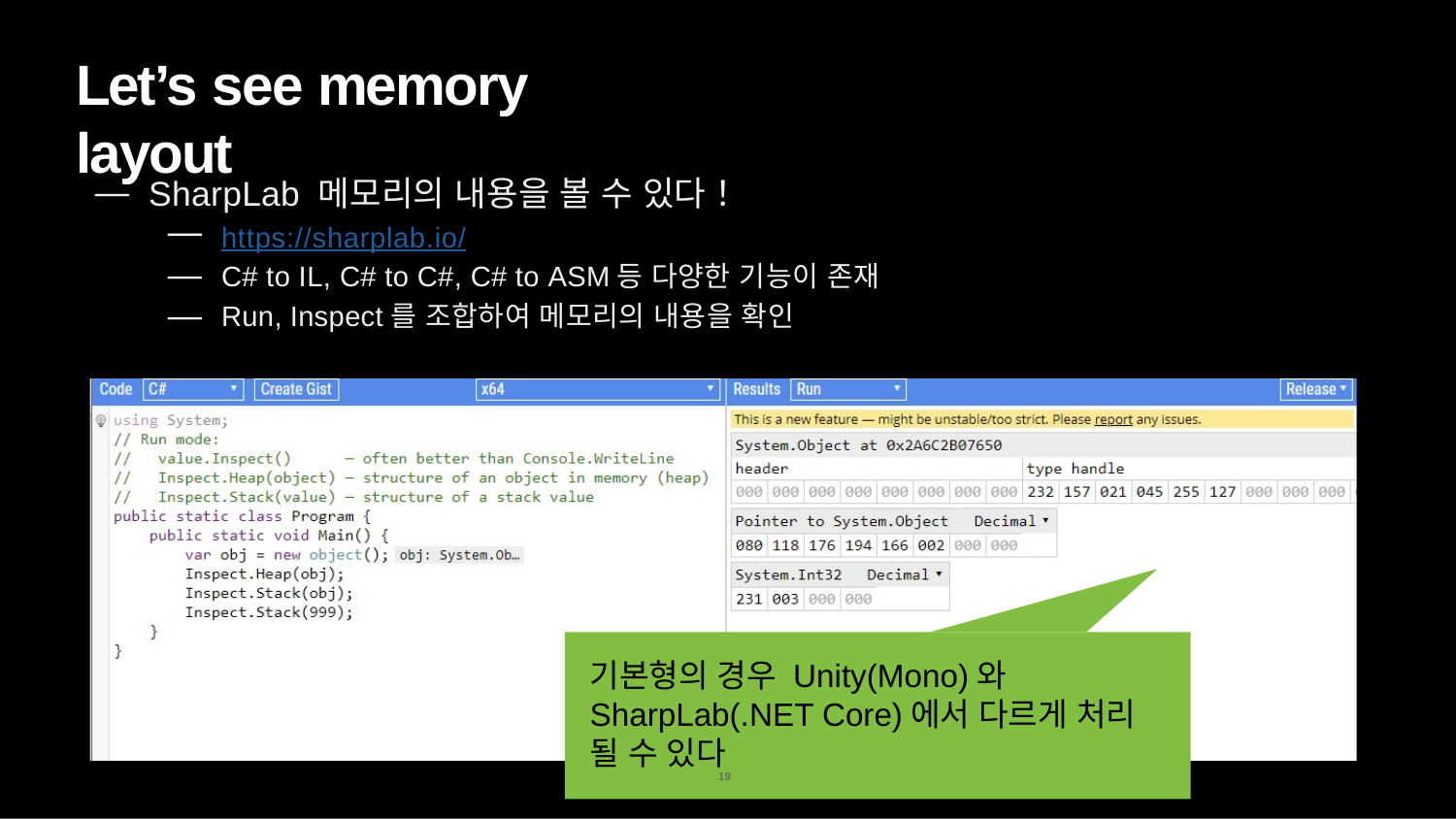

# Let’s see memory layout
SharpLab 메모리의 내용을 볼 수 있다！
https://sharplab.io/
C# to IL, C# to C#, C# to ASM등 다양한 기능이 존재
Run, Inspect를 조합하여 메모리의 내용을 확인

기본형의 경우 Unity(Mono)와 SharpLab(.NET Core)에서 다르게 처리 될 수 있다

19